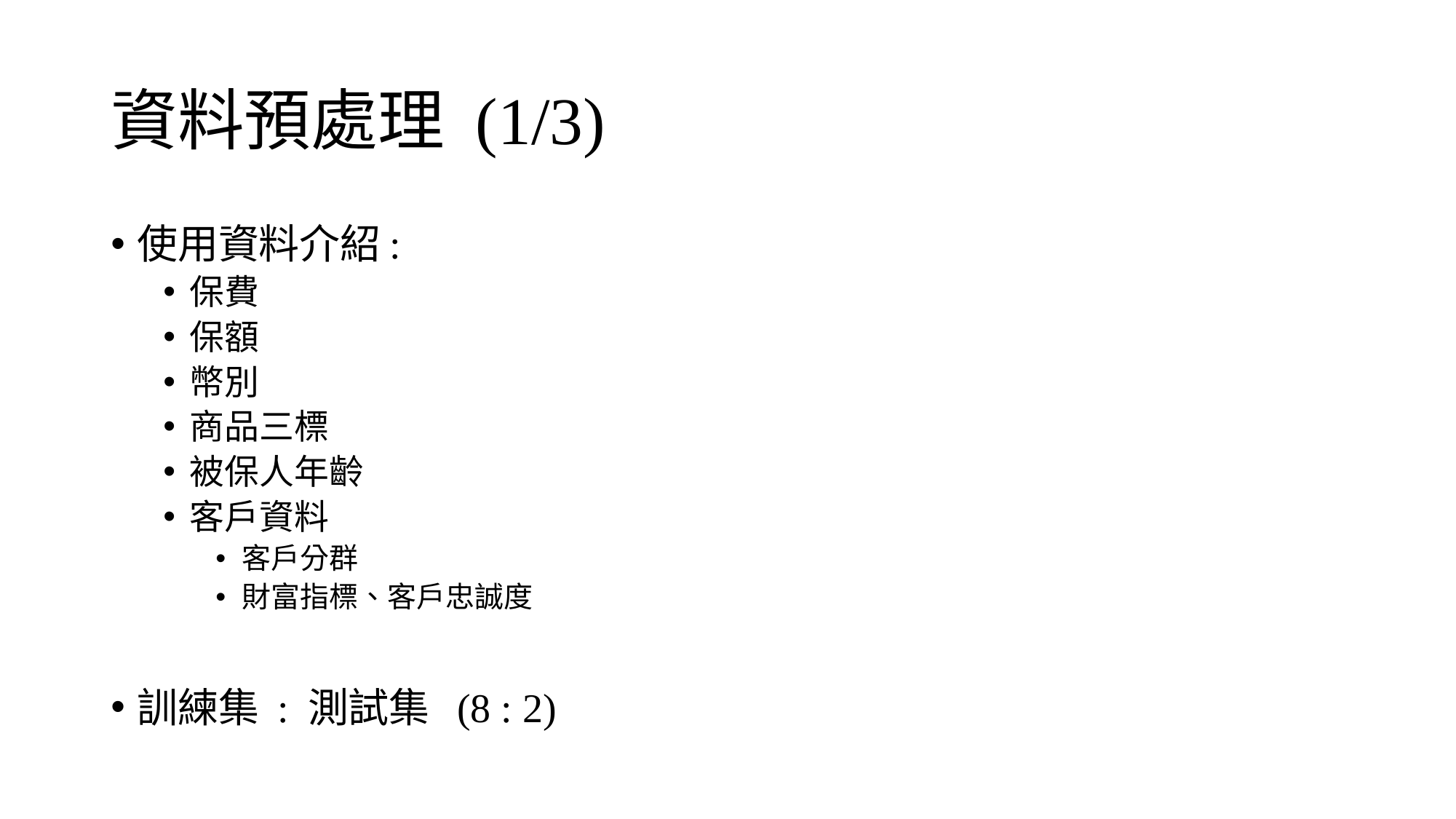

# 資料預處理 (1/3)
使用資料介紹:
保費
保額
幣別
商品三標
被保人年齡
客戶資料
客戶分群
財富指標、客戶忠誠度

訓練集 : 測試集  (8 : 2)